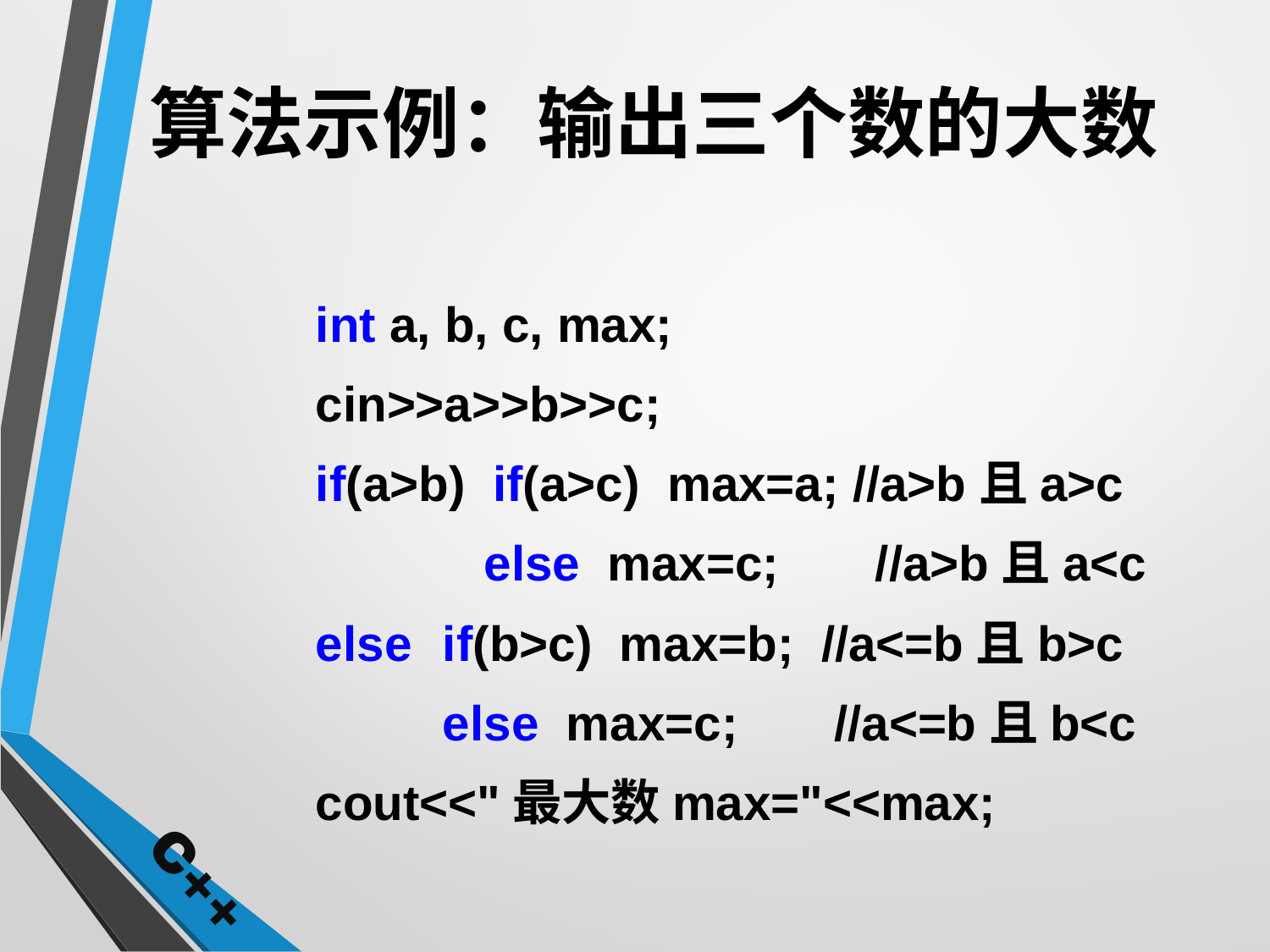

# 算法示例：输出三个数的大数
		int a, b, c, max;
		cin>>a>>b>>c;
		if(a>b)  if(a>c)  max=a; //a>b且a>c
			   else  max=c;       //a>b且a<c
		else	if(b>c)  max=b;  //a<=b且b>c
			else  max=c;       //a<=b且b<c
		cout<<"最大数max="<<max;